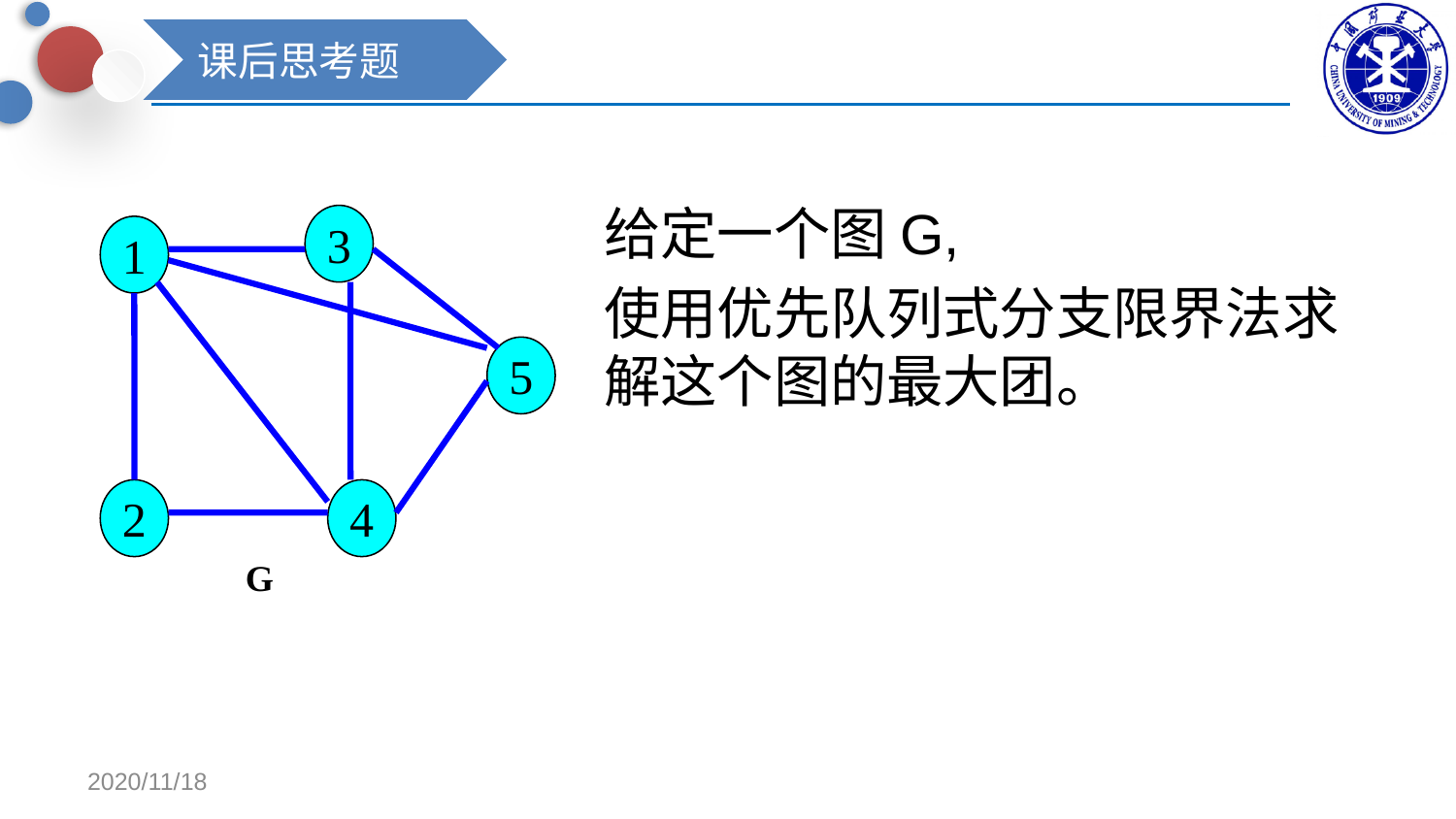

课后思考题
给定一个图G,
使用优先队列式分支限界法求解这个图的最大团。
3
1

5

2
4

G

2020/11/18